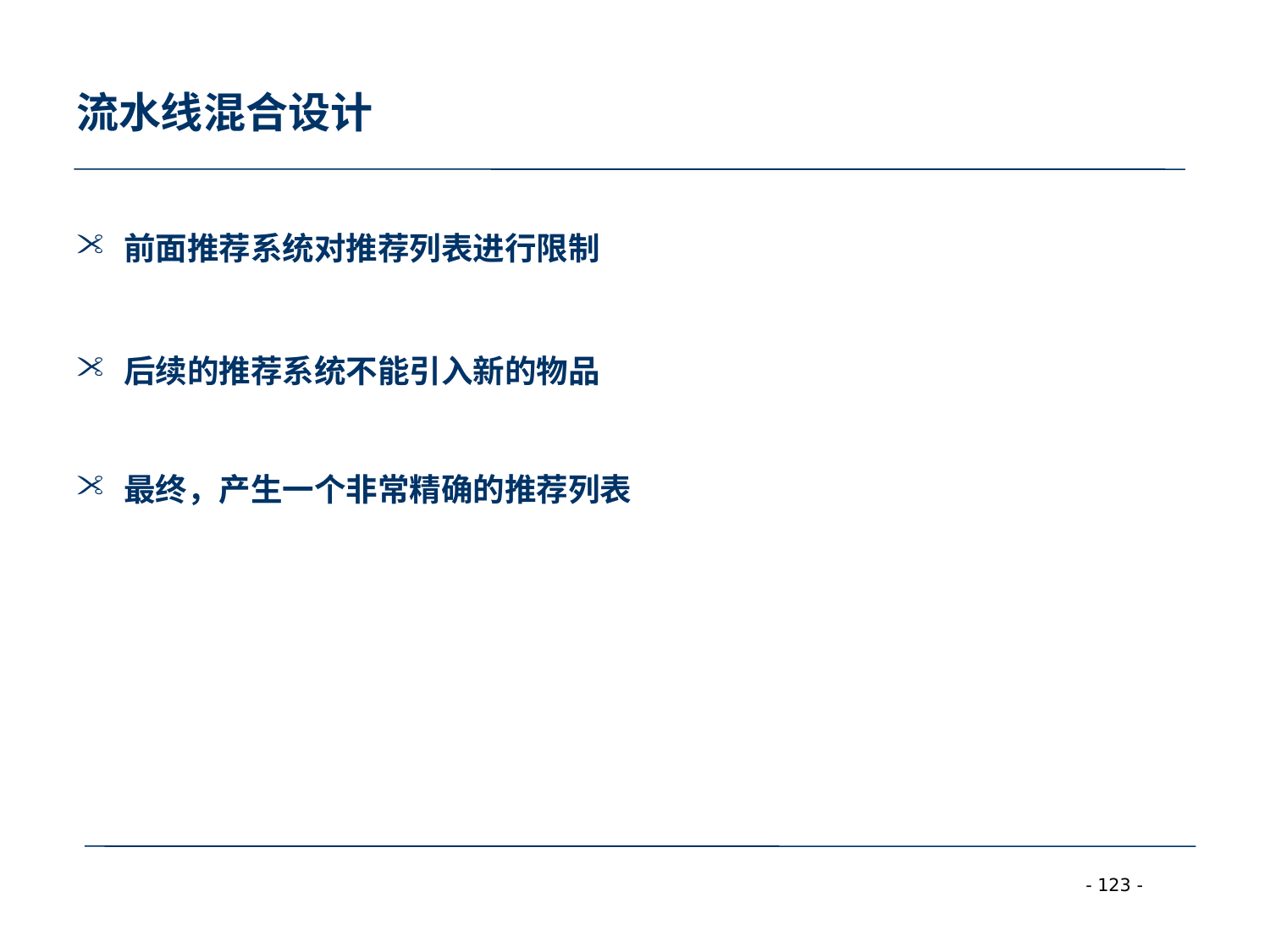

# 流水线混合设计
前面推荐系统对推荐列表进行限制

后续的推荐系统不能引入新的物品

最终，产生一个非常精确的推荐列表